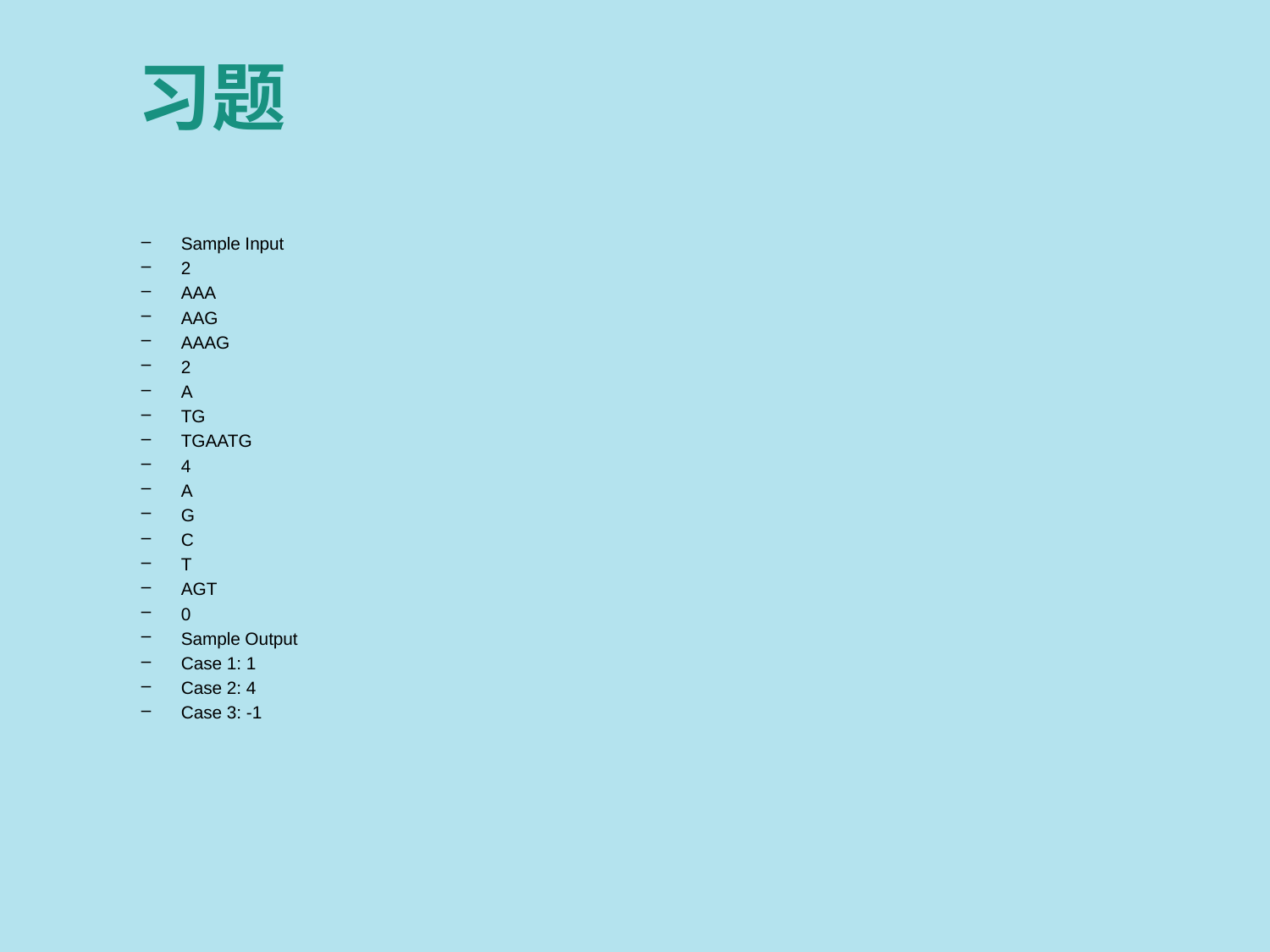

# 习题
Sample Input
2
AAA
AAG
AAAG
2
A
TG
TGAATG
4
A
G
C
T
AGT
0
Sample Output
Case 1: 1
Case 2: 4
Case 3: -1